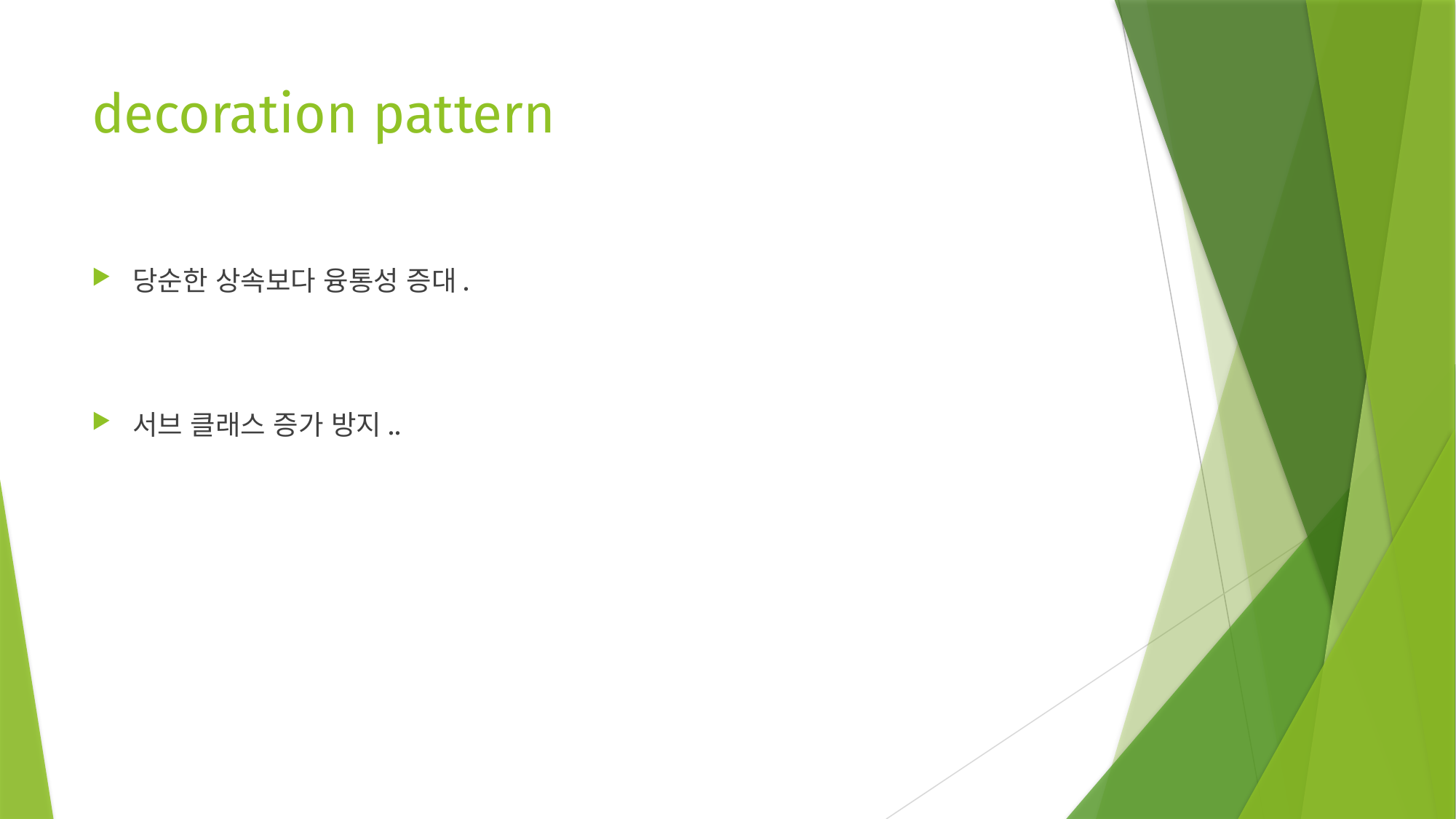

# decoration pattern
당순한 상속보다 융통성 증대.

서브 클래스 증가 방지..